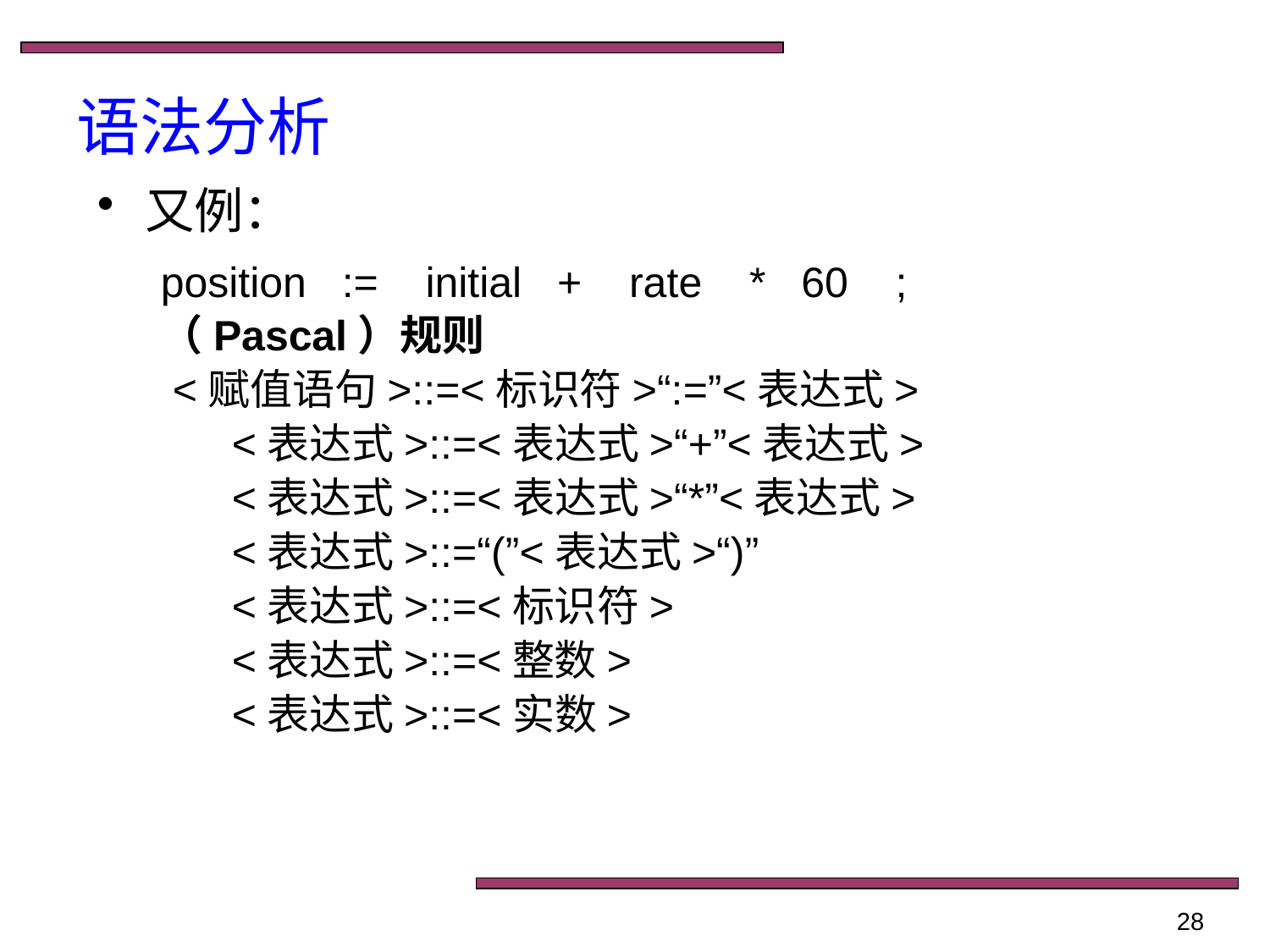

# 语法分析
又例：
position   :=    initial   +    rate    *   60    ;
（Pascal）规则
 <赋值语句>::=<标识符>“:=”<表达式>
      <表达式>::=<表达式>“+”<表达式>
      <表达式>::=<表达式>“*”<表达式>
      <表达式>::=“(”<表达式>“)”
      <表达式>::=<标识符>
      <表达式>::=<整数>
      <表达式>::=<实数>

28